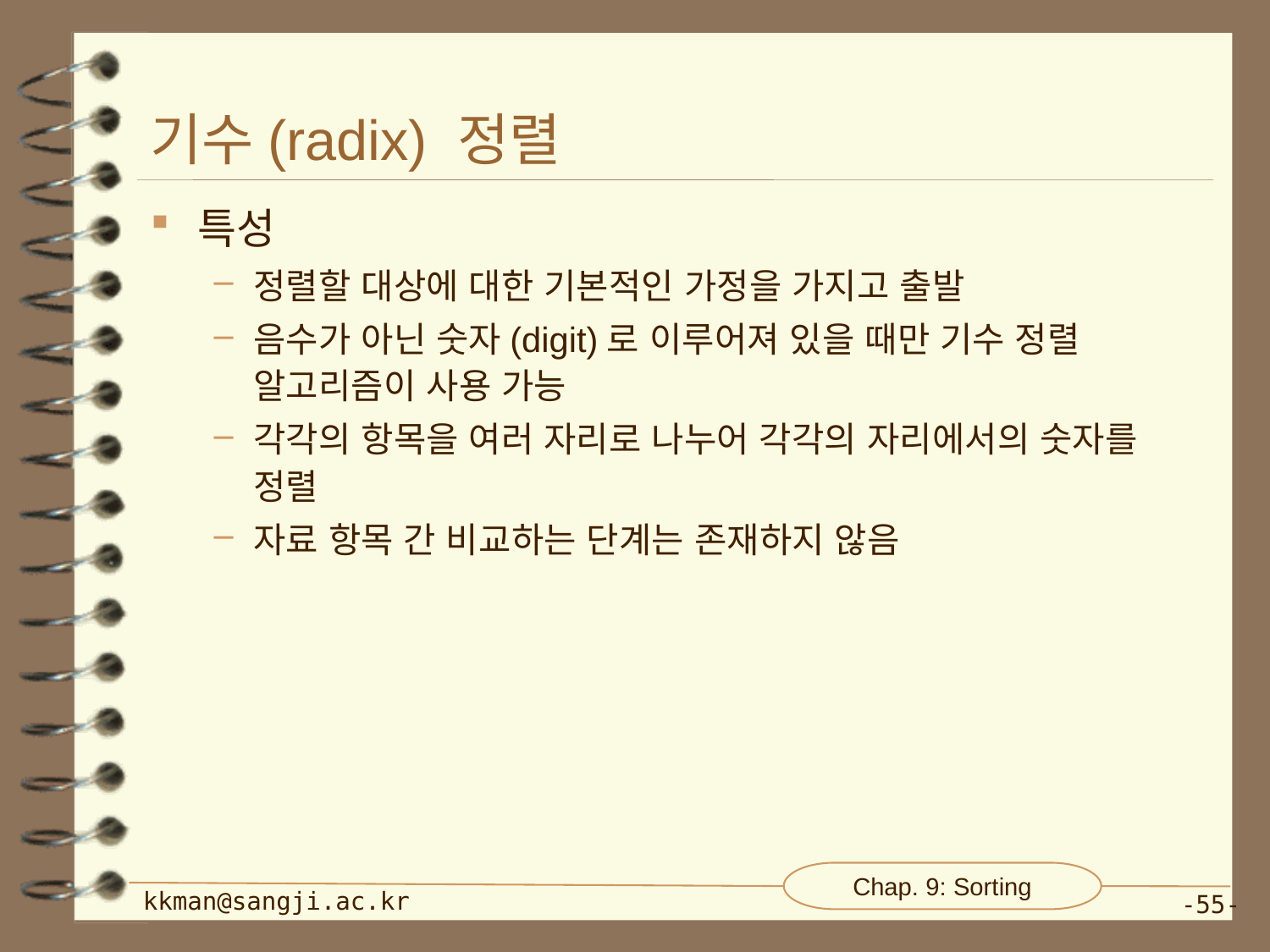

# 기수(radix) 정렬
특성
정렬할 대상에 대한 기본적인 가정을 가지고 출발
음수가 아닌 숫자(digit)로 이루어져 있을 때만 기수 정렬 알고리즘이 사용 가능
각각의 항목을 여러 자리로 나누어 각각의 자리에서의 숫자를 정렬
자료 항목 간 비교하는 단계는 존재하지 않음